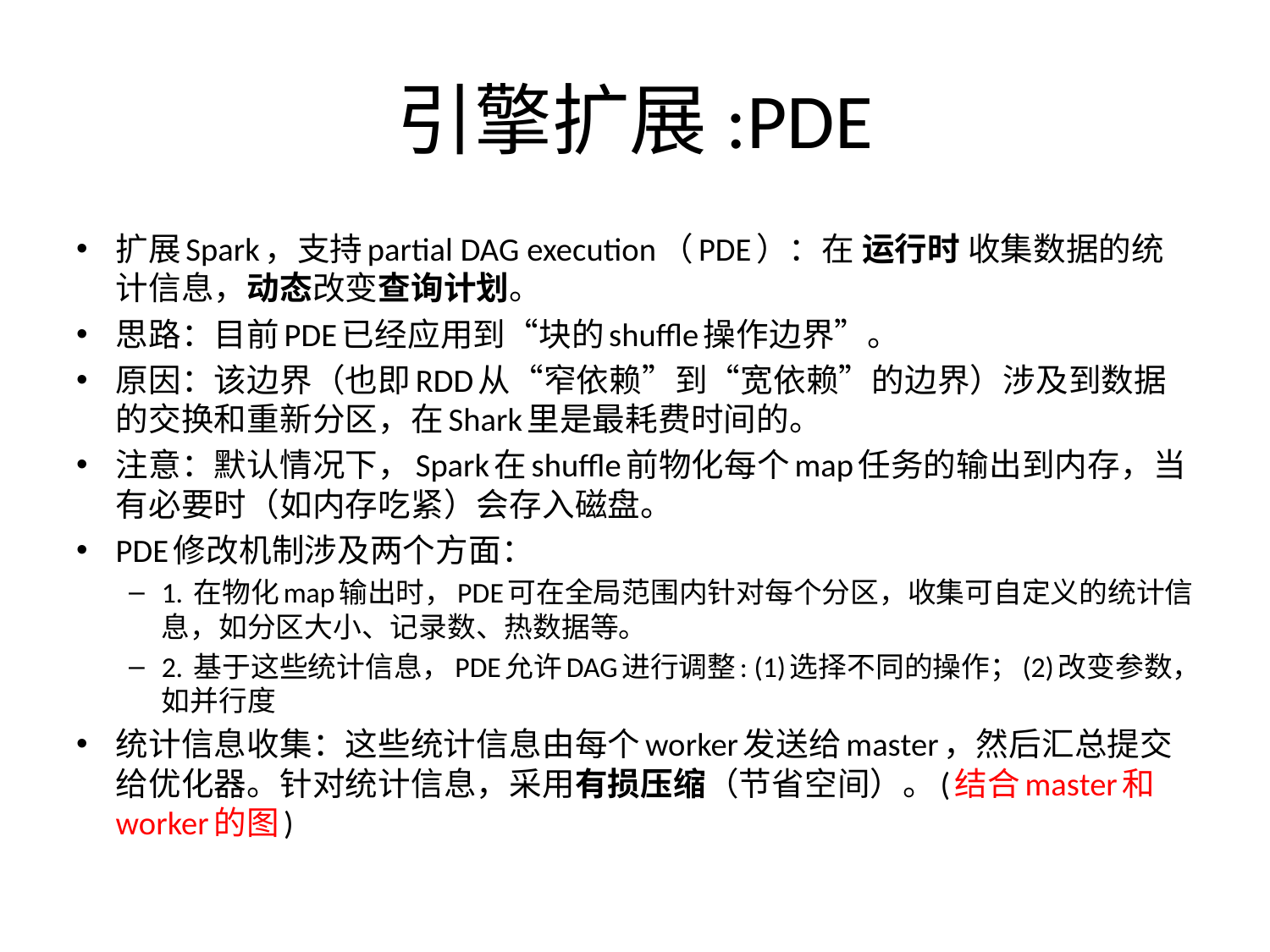

# 引擎扩展:PDE
扩展Spark，支持partial DAG execution（PDE）：在 运行时 收集数据的统计信息，动态改变查询计划。
思路：目前PDE已经应用到“块的shuffle操作边界”。
原因：该边界（也即RDD从“窄依赖”到“宽依赖”的边界）涉及到数据的交换和重新分区，在Shark里是最耗费时间的。
注意：默认情况下，Spark在shuffle前物化每个map任务的输出到内存，当有必要时（如内存吃紧）会存入磁盘。
PDE修改机制涉及两个方面：
1. 在物化map输出时，PDE可在全局范围内针对每个分区，收集可自定义的统计信息，如分区大小、记录数、热数据等。
2. 基于这些统计信息，PDE允许DAG进行调整: (1)选择不同的操作；(2)改变参数，如并行度
统计信息收集：这些统计信息由每个worker发送给master，然后汇总提交给优化器。针对统计信息，采用有损压缩（节省空间）。(结合master和worker的图)